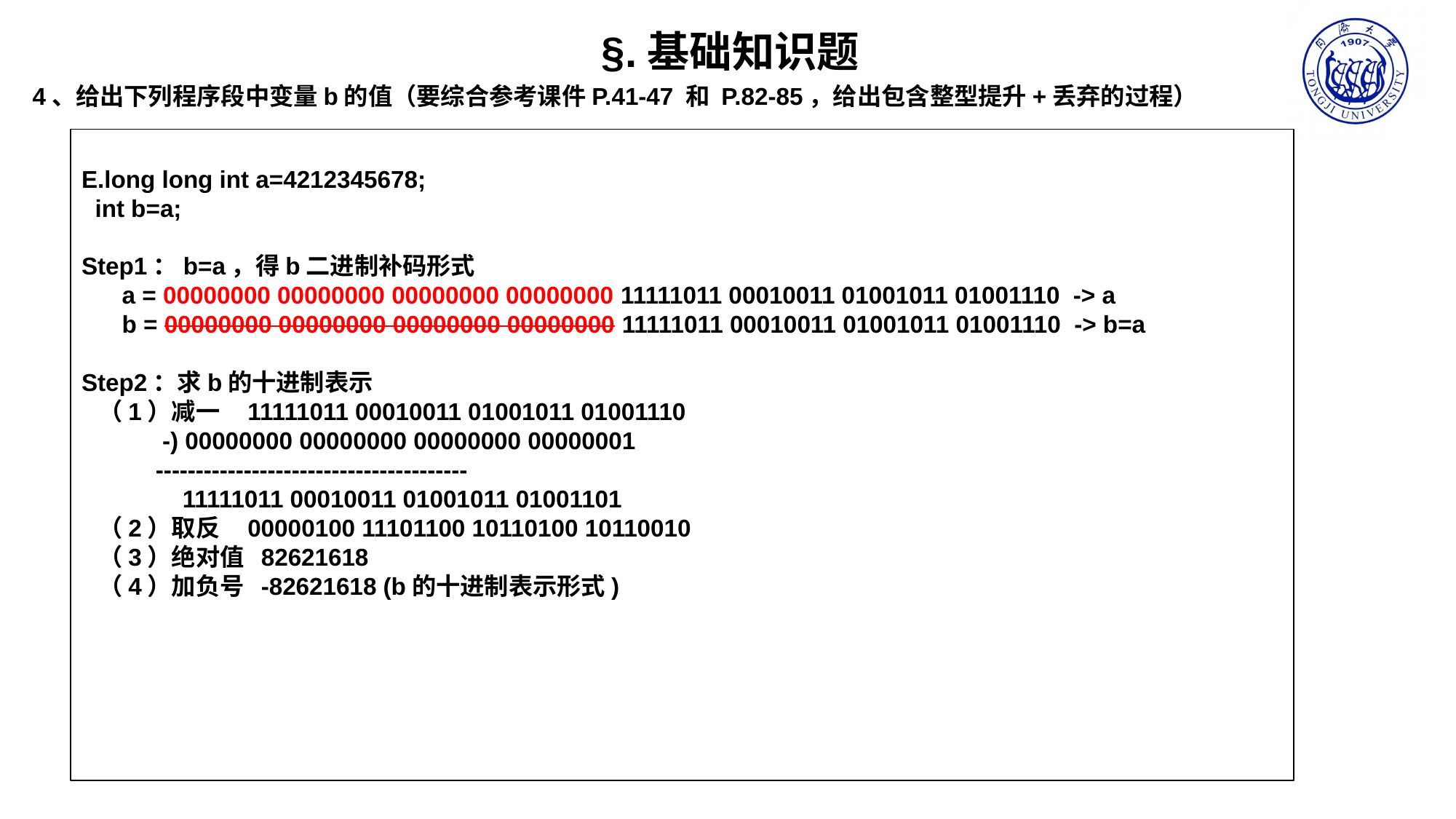

§.基础知识题
4、给出下列程序段中变量b的值（要综合参考课件P.41-47 和 P.82-85，给出包含整型提升+丢弃的过程）

E.long long int a=4212345678;
  int b=a;

Step1：b=a，得b二进制补码形式
      a = 00000000 00000000 00000000 00000000 11111011 00010011 01001011 01001110  -> a
      b = 00000000 00000000 00000000 00000000 11111011 00010011 01001011 01001110  -> b=a

Step2：求b的十进制表示
  （1）减一    11111011 00010011 01001011 01001110
            -) 00000000 00000000 00000000 00000001
           ---------------------------------------
               11111011 00010011 01001011 01001101
  （2）取反    00000100 11101100 10110100 10110010
  （3）绝对值  82621618
  （4）加负号  -82621618 (b的十进制表示形式)